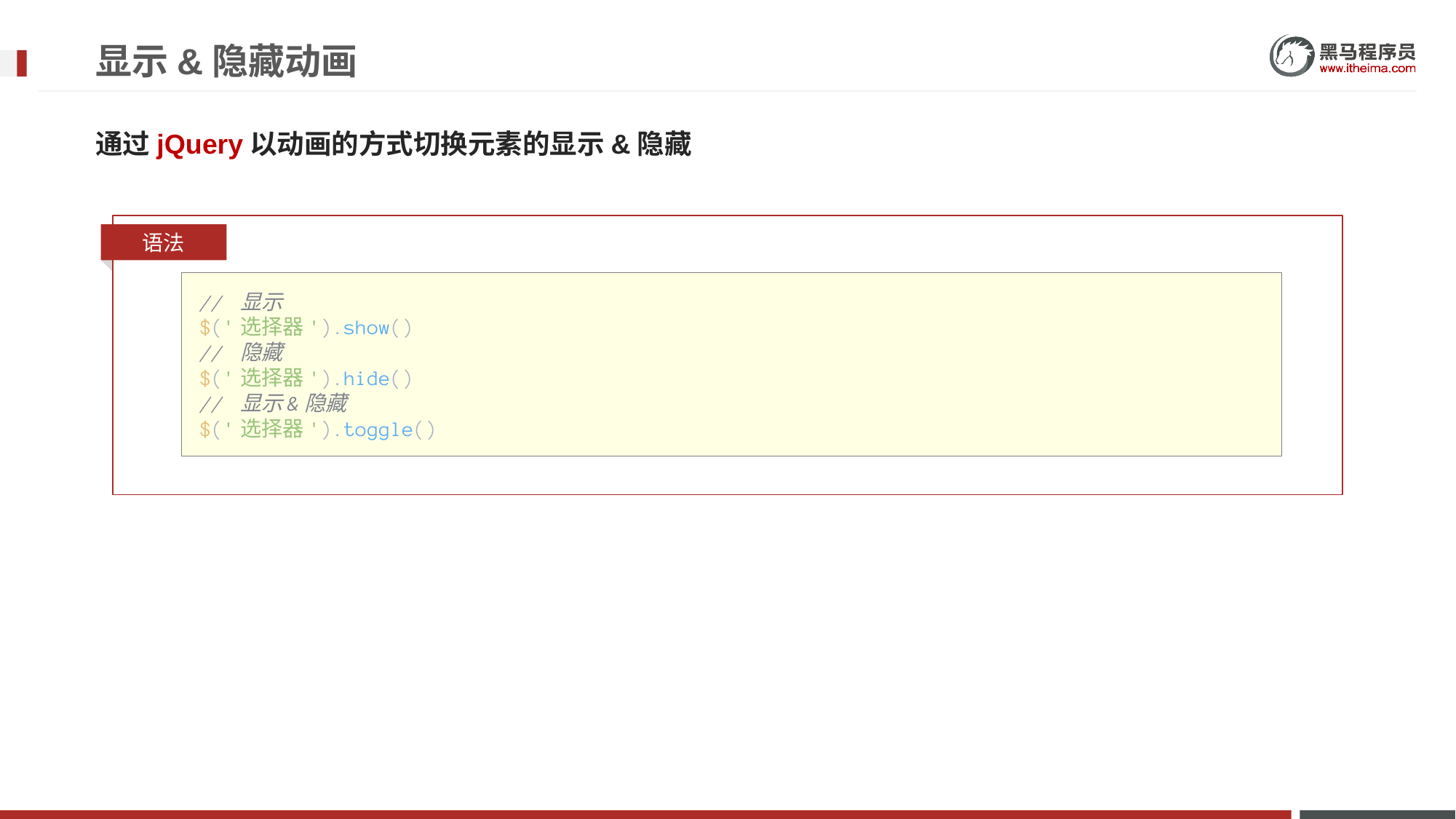

# 显示&隐藏动画
通过jQuery以动画的方式切换元素的显示&隐藏

语法

      // 显示
      $('选择器').show()
      // 隐藏
      $('选择器').hide()
      // 显示&隐藏
      $('选择器').toggle()